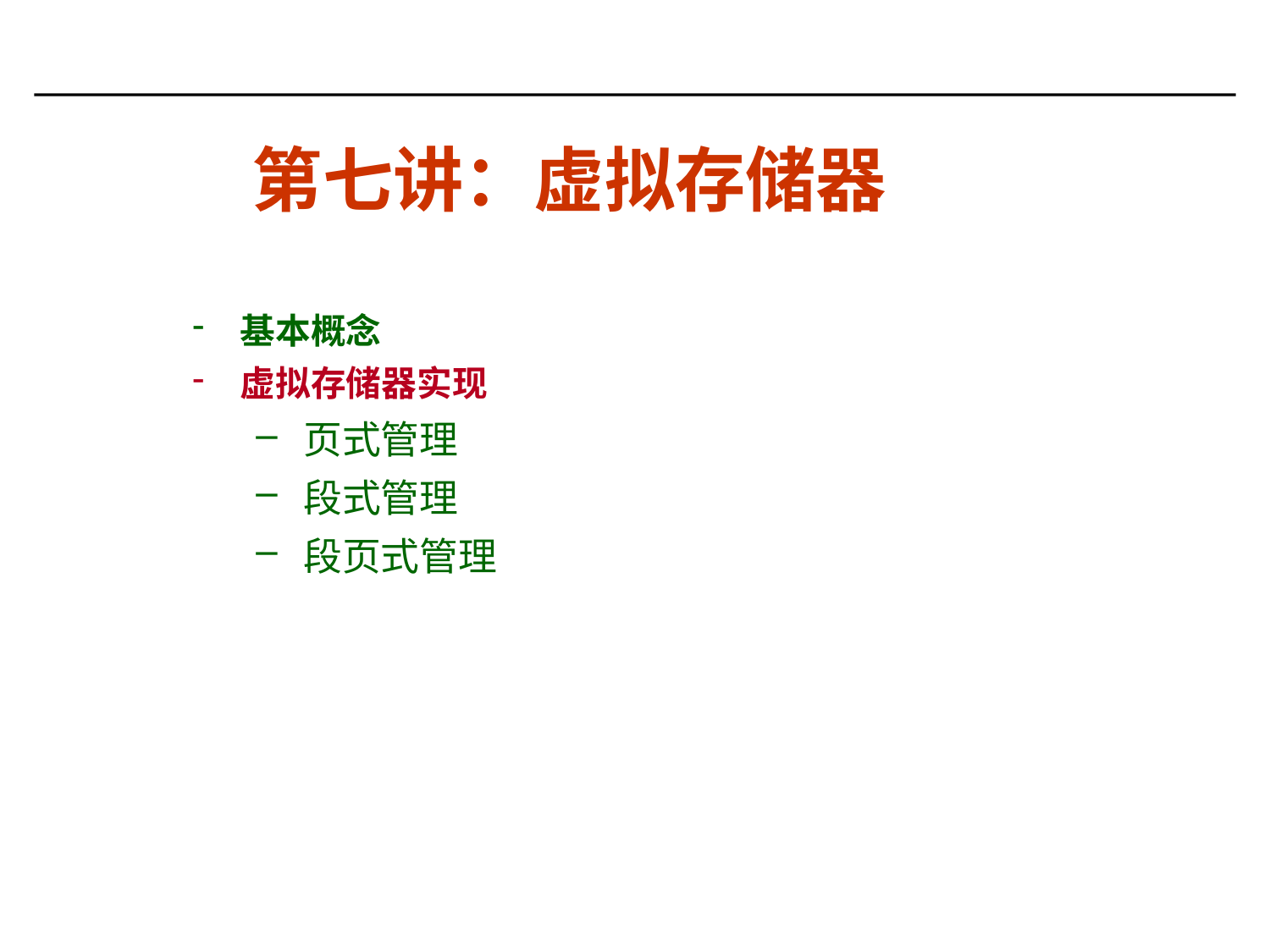

# 第七讲：虚拟存储器
基本概念
虚拟存储器实现
页式管理
段式管理
段页式管理